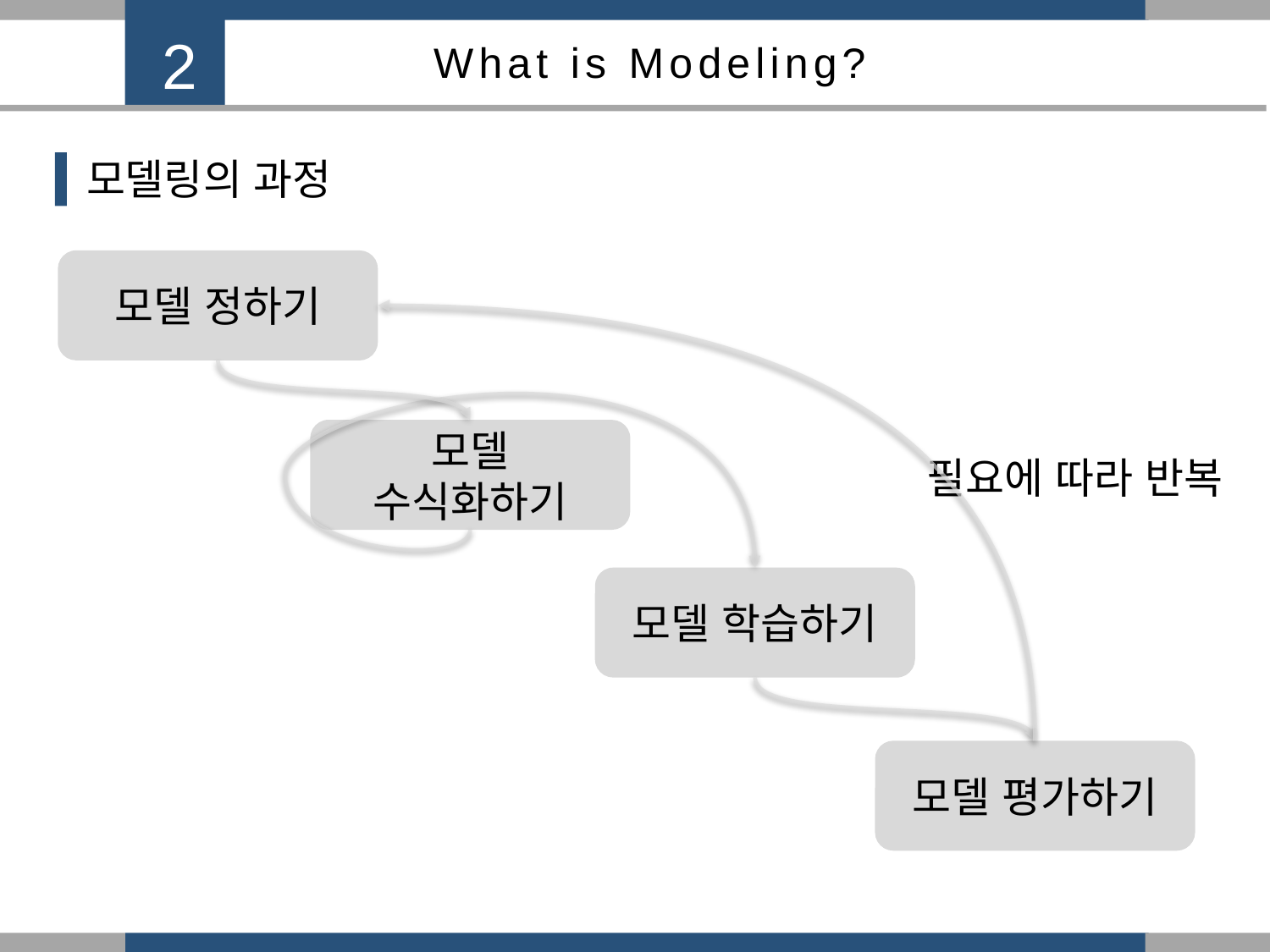

2
What is Modeling?

모델링의 과정

모델 정하기
모델 수식화하기
필요에 따라 반복
모델 학습하기
모델 평가하기